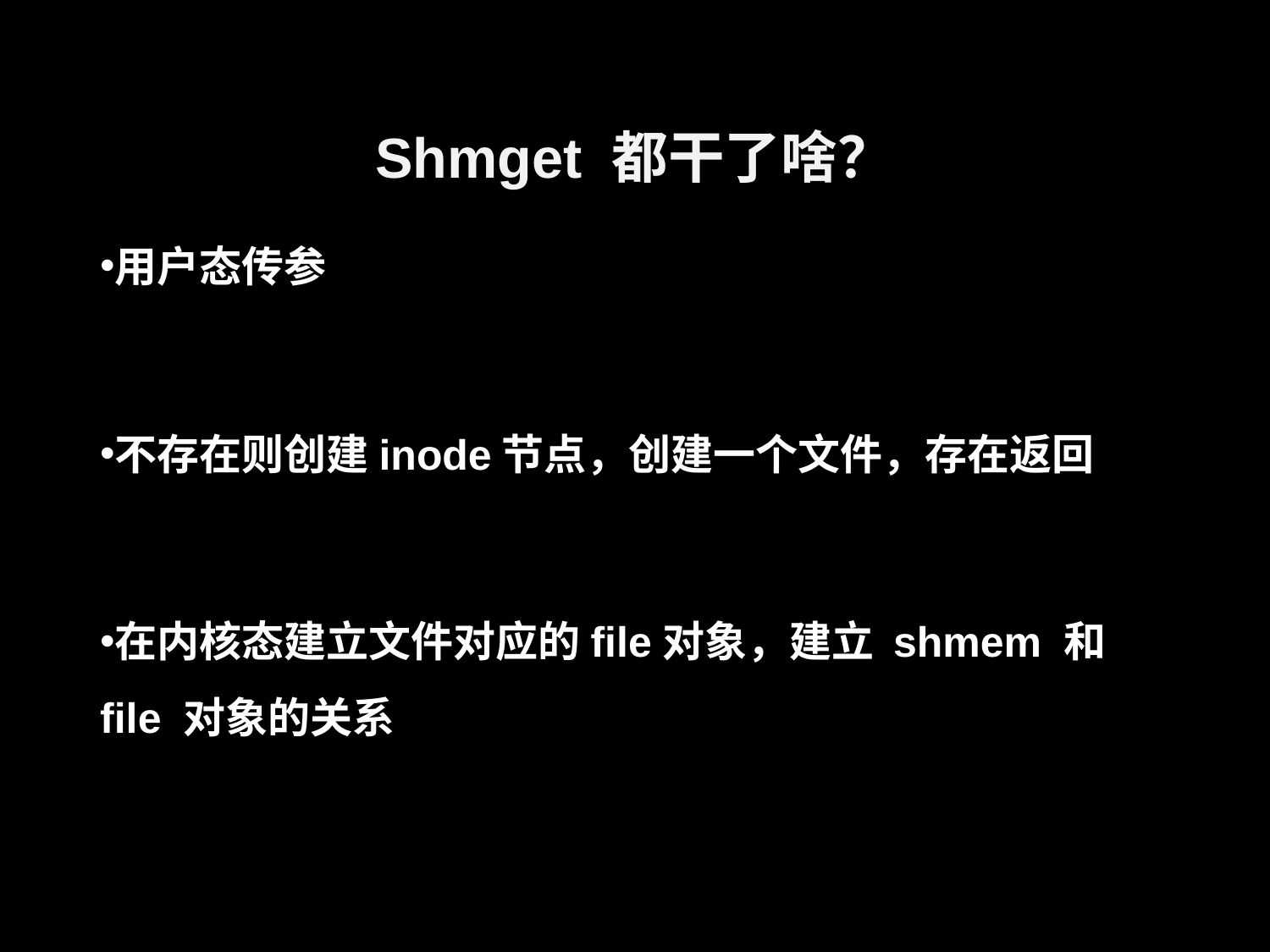

# Shmget 都干了啥？
用户态传参

不存在则创建inode节点，创建一个文件，存在返回

在内核态建立文件对应的file对象，建立 shmem 和 file 对象的关系